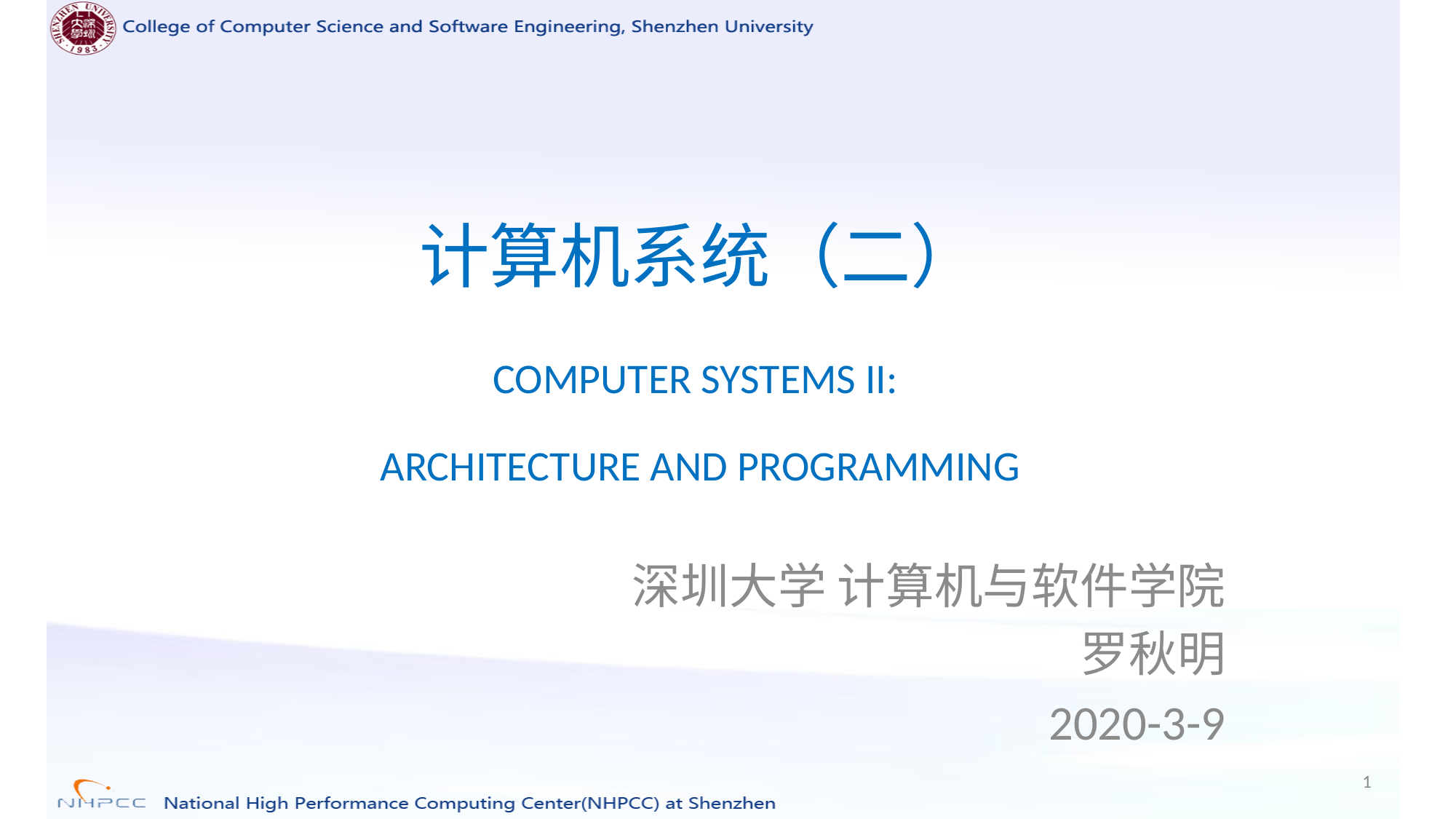

# 计算机系统（二） COMPUTER SYSTEMS II: ARCHITECTURE AND PROGRAMMING
深圳大学 计算机与软件学院
罗秋明
2020-3-9
1